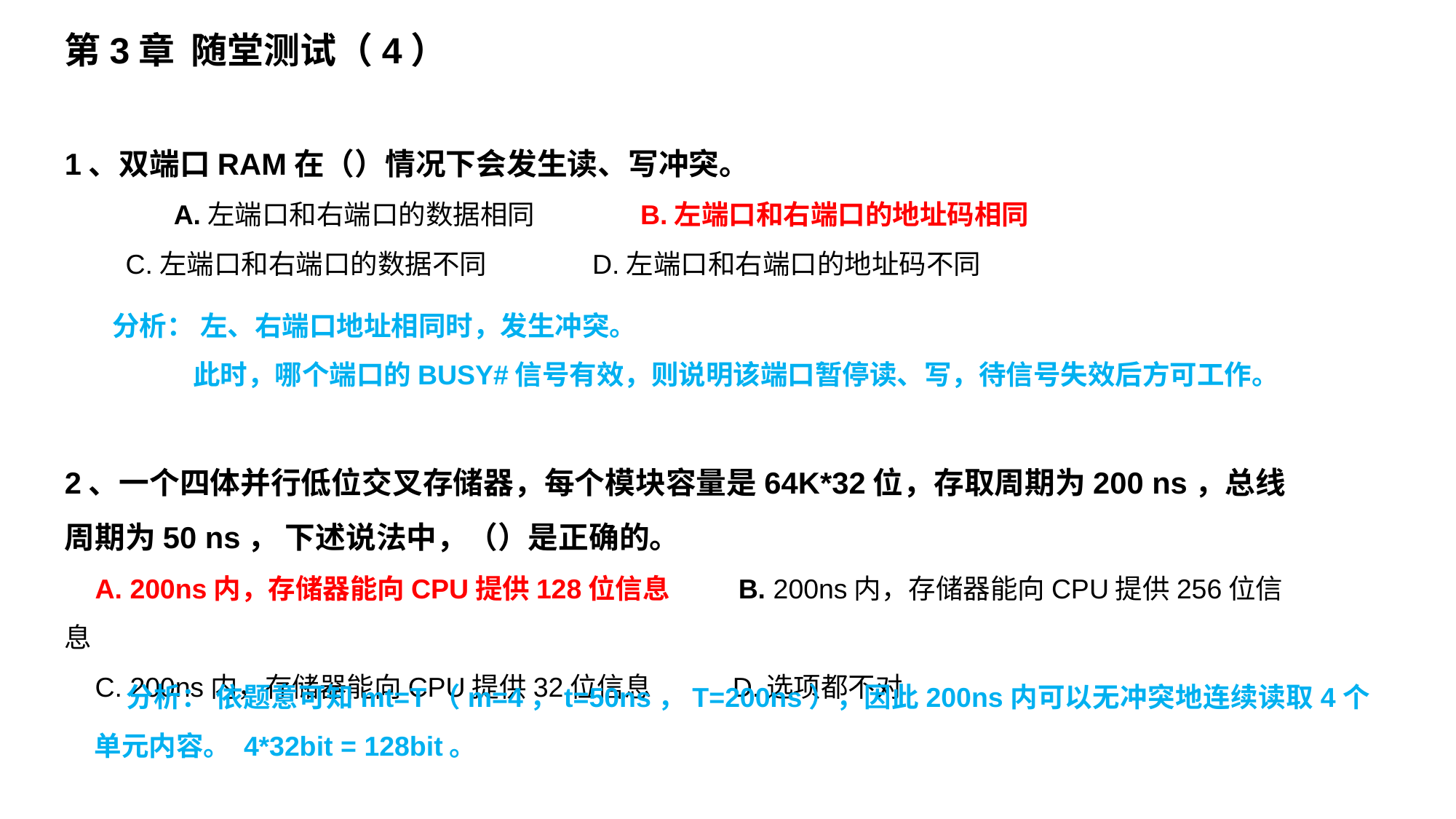

第3章  随堂测试（4）
1、双端口RAM在（）情况下会发生读、写冲突。
	A.左端口和右端口的数据相同                B.左端口和右端口的地址码相同
        C.左端口和右端口的数据不同                D.左端口和右端口的地址码不同
分析： 左、右端口地址相同时，发生冲突。
            此时，哪个端口的BUSY#信号有效，则说明该端口暂停读、写，待信号失效后方可工作。
2、一个四体并行低位交叉存储器，每个模块容量是64K*32位，存取周期为200 ns，总线周期为50 ns， 下述说法中，（）是正确的。
    A. 200ns内，存储器能向CPU提供128位信息          B. 200ns内，存储器能向CPU提供256位信息
    C. 200ns内，存储器能向CPU提供32位信息            D.选项都不对
分析： 依题意可知mt=T（m=4，t=50ns，T=200ns），因此200ns内可以无冲突地连续读取4个单元内容。 4*32bit = 128bit。